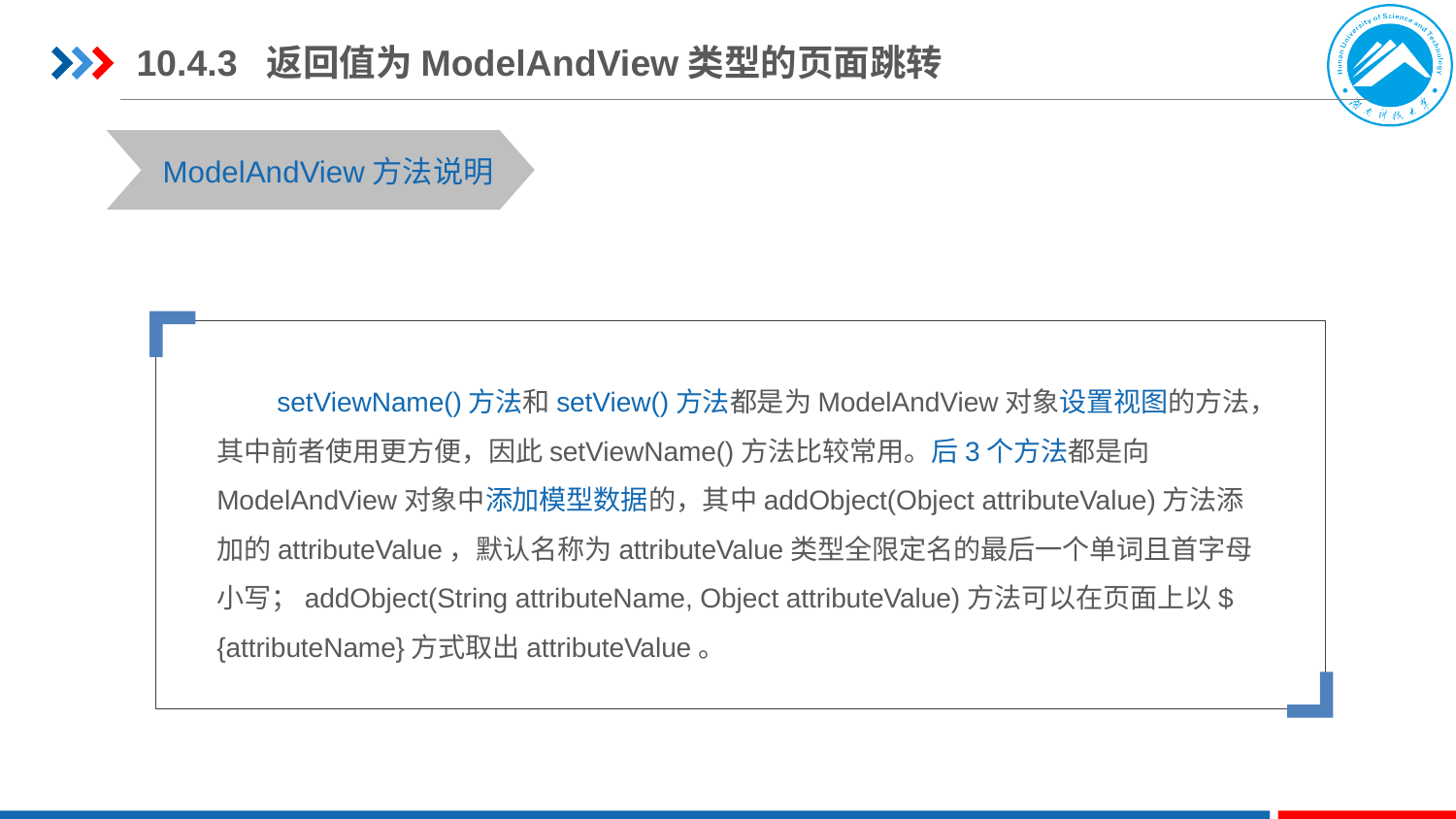

10.4.3  返回值为ModelAndView类型的页面跳转

ModelAndView方法说明

        setViewName()方法和setView()方法都是为ModelAndView对象设置视图的方法，其中前者使用更方便，因此setViewName()方法比较常用。后3个方法都是向ModelAndView对象中添加模型数据的，其中addObject(Object attributeValue)方法添加的attributeValue，默认名称为attributeValue类型全限定名的最后一个单词且首字母小写；addObject(String attributeName, Object attributeValue)方法可以在页面上以${attributeName}方式取出attributeValue。